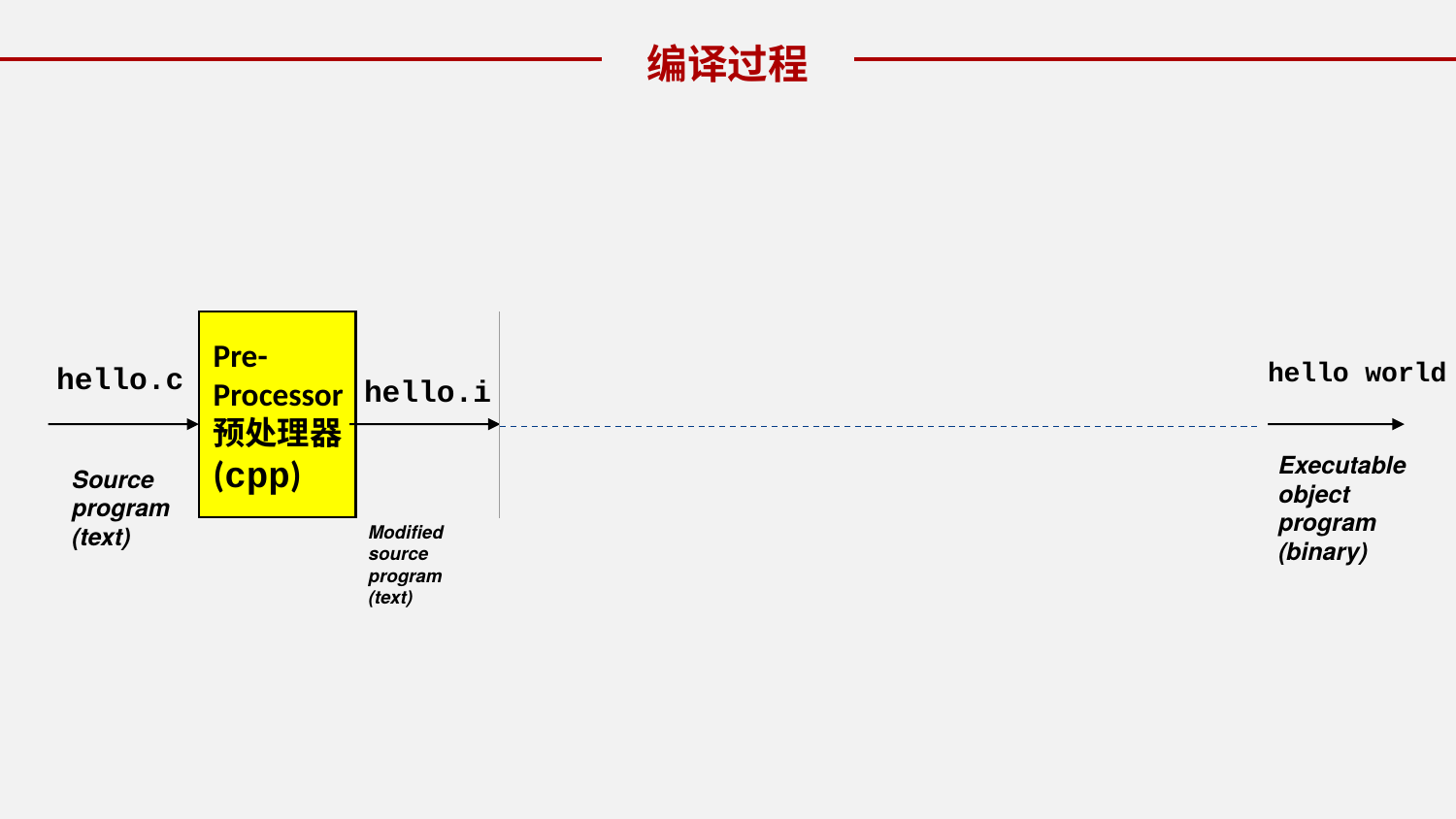

编译过程
printf.o
Pre-
Processor
预处理器
(cpp)
 Compiler
编译器
(cc1)
Assembler
汇编器
(as)
Linker
链接器
(ld)
hello world
hello.c

hello.i
hello.s
hello.o

Executable
object
program
(binary)
Source
program
(text)
Assembly
program
(text)
Relocatable
object
programs
(binary)

Modified
source
program
(text)